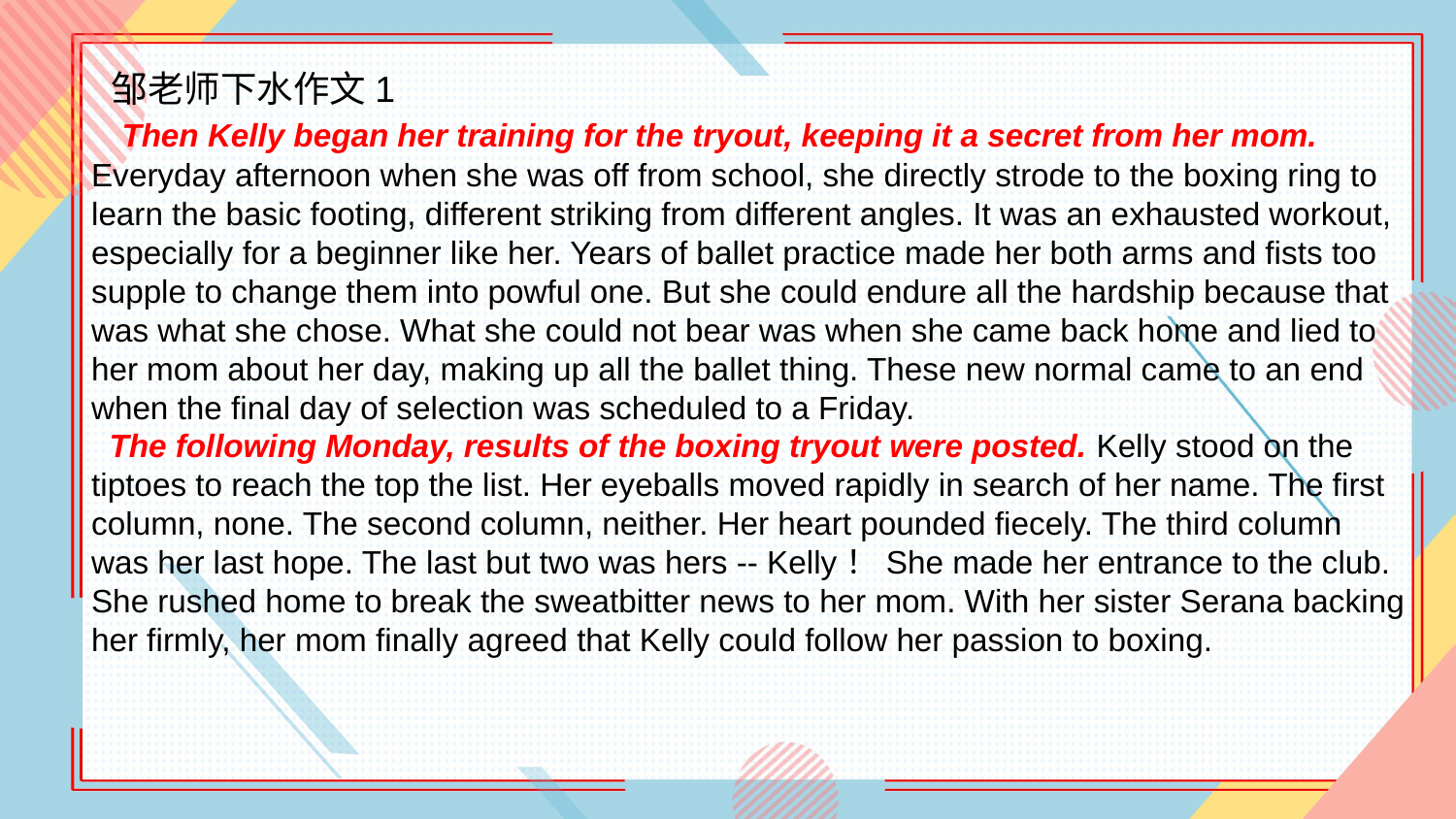

邹老师下水作文1
   Then Kelly began her training for the tryout, keeping it a secret from her mom. Everyday afternoon when she was off from school, she directly strode to the boxing ring to learn the basic footing, different striking from different angles. It was an exhausted workout, especially for a beginner like her. Years of ballet practice made her both arms and fists too supple to change them into powful one. But she could endure all the hardship because that was what she chose. What she could not bear was when she came back home and lied to her mom about her day, making up all the ballet thing. These new normal came to an end when the final day of selection was scheduled to a Friday.
  The following Monday, results of the boxing tryout were posted. Kelly stood on the tiptoes to reach the top the list. Her eyeballs moved rapidly in search of her name. The first column, none. The second column, neither. Her heart pounded fiecely. The third column was her last hope. The last but two was hers -- Kelly！She made her entrance to the club. She rushed home to break the sweatbitter news to her mom. With her sister Serana backing her firmly, her mom finally agreed that Kelly could follow her passion to boxing.